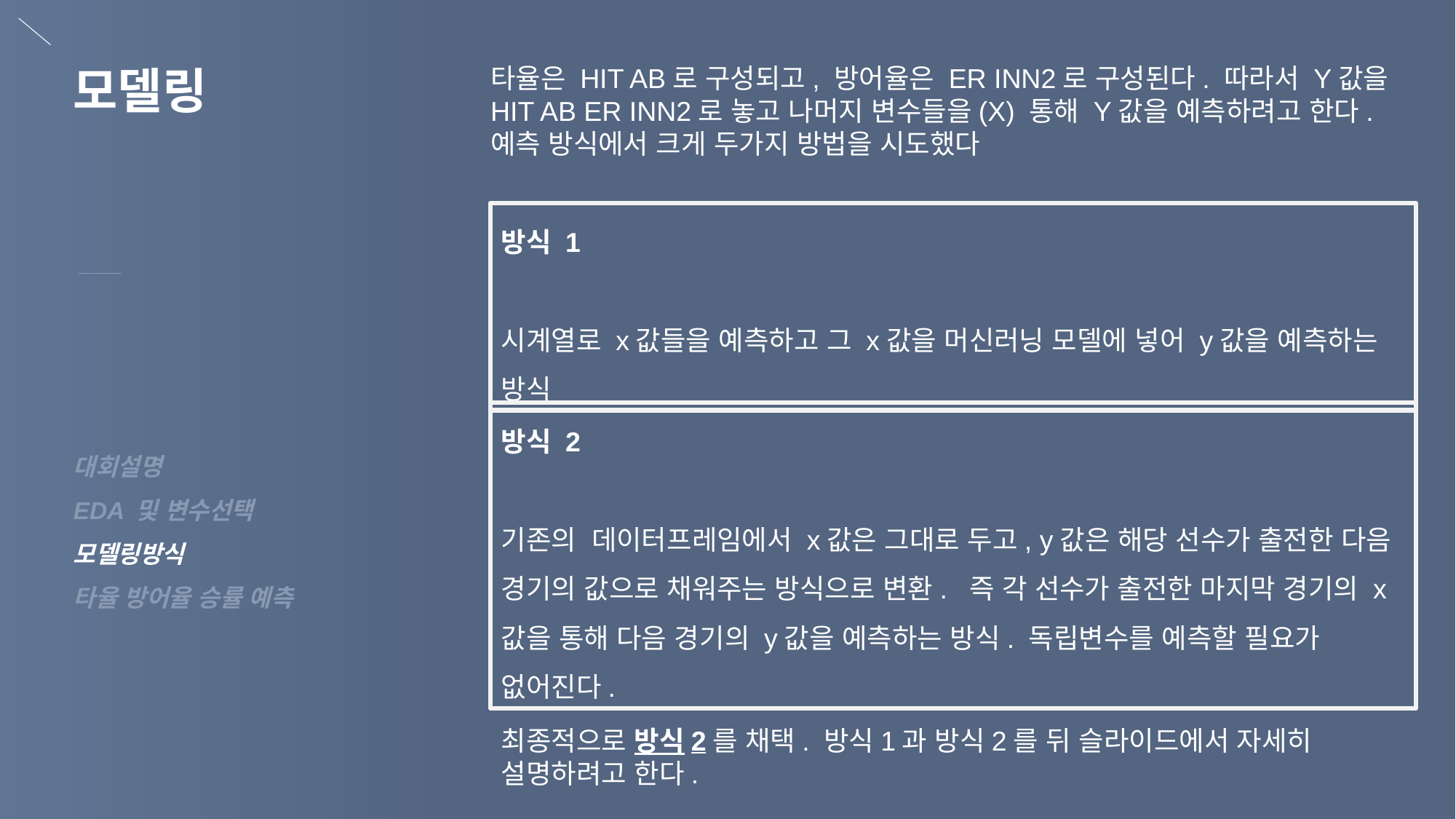

모델링
타율은 HIT AB로 구성되고, 방어율은 ER INN2로 구성된다. 따라서 Y값을 HIT AB ER INN2로 놓고 나머지 변수들을(X) 통해 Y값을 예측하려고 한다. 예측 방식에서 크게 두가지 방법을 시도했다
방식 1

시계열로 x값들을 예측하고 그 x값을 머신러닝 모델에 넣어 y값을 예측하는 방식
방식 2

기존의  데이터프레임에서 x값은 그대로 두고, y값은 해당 선수가 출전한 다음 경기의 값으로 채워주는 방식으로 변환.  즉 각 선수가 출전한 마지막 경기의 x값을 통해 다음 경기의 y값을 예측하는 방식. 독립변수를 예측할 필요가 없어진다.
대회설명
EDA 및 변수선택
모델링방식
타율 방어율 승률 예측
최종적으로 방식2를 채택. 방식1과 방식2를 뒤 슬라이드에서 자세히 설명하려고 한다.